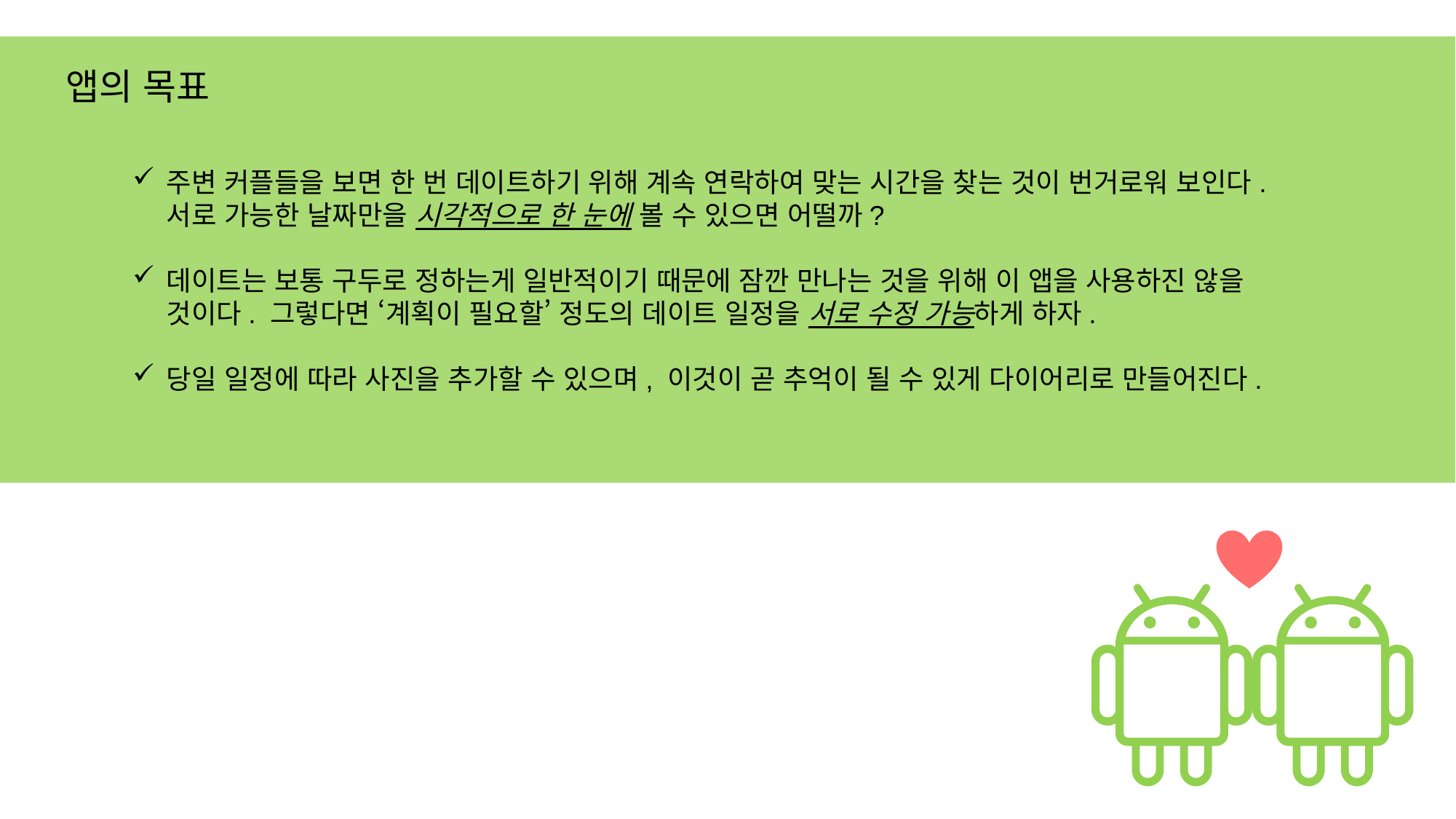

앱의 목표
주변 커플들을 보면 한 번 데이트하기 위해 계속 연락하여 맞는 시간을 찾는 것이 번거로워 보인다. 서로 가능한 날짜만을 시각적으로 한 눈에 볼 수 있으면 어떨까?

데이트는 보통 구두로 정하는게 일반적이기 때문에 잠깐 만나는 것을 위해 이 앱을 사용하진 않을 것이다. 그렇다면 ‘계획이 필요할’ 정도의 데이트 일정을 서로 수정 가능하게 하자.

당일 일정에 따라 사진을 추가할 수 있으며, 이것이 곧 추억이 될 수 있게 다이어리로 만들어진다.